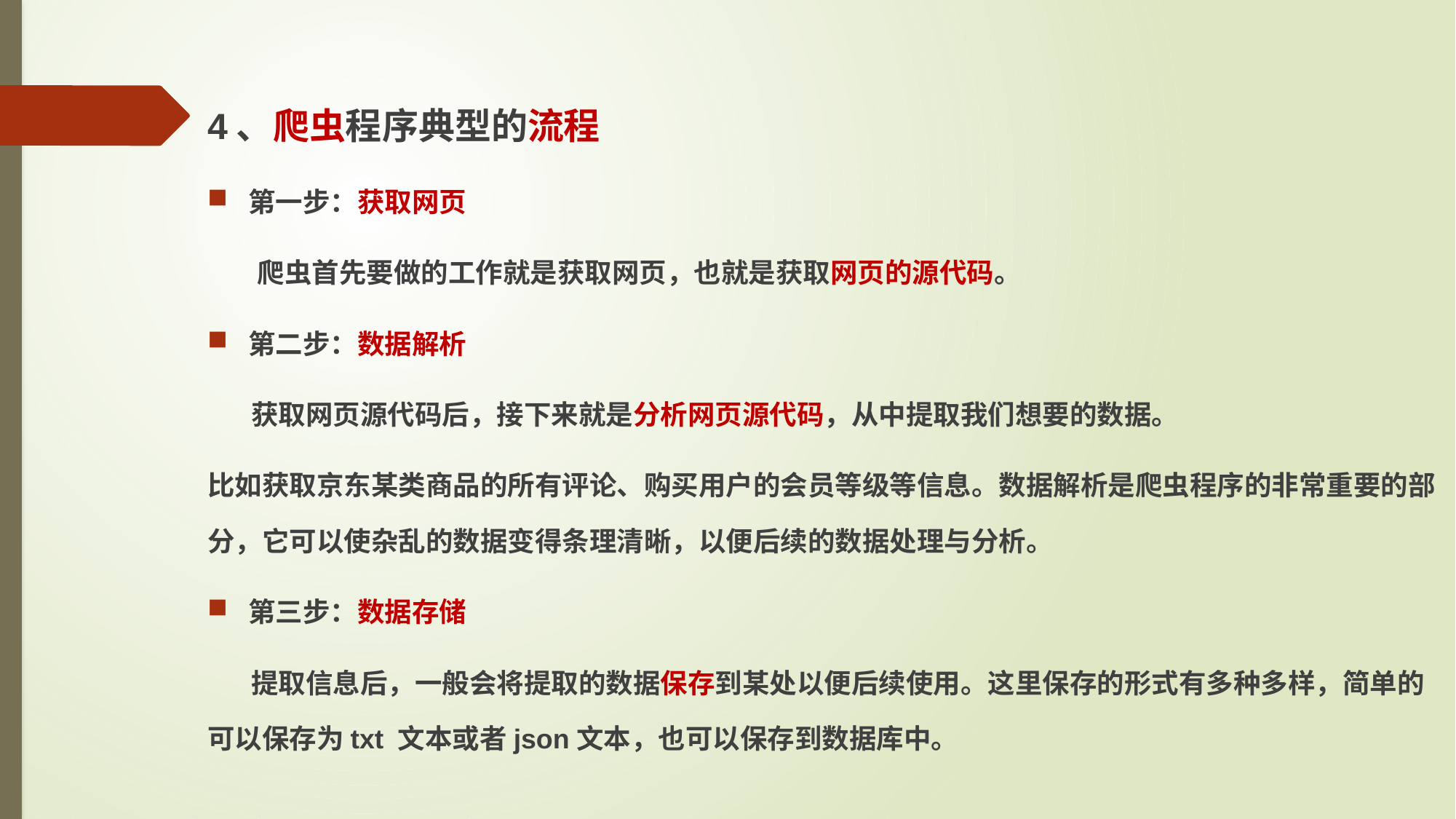

4、爬虫程序典型的流程
第一步：获取网页
       爬虫首先要做的工作就是获取网页，也就是获取网页的源代码。
第二步：数据解析
      获取网页源代码后，接下来就是分析网页源代码，从中提取我们想要的数据。
比如获取京东某类商品的所有评论、购买用户的会员等级等信息。数据解析是爬虫程序的非常重要的部分，它可以使杂乱的数据变得条理清晰，以便后续的数据处理与分析。
第三步：数据存储
      提取信息后，一般会将提取的数据保存到某处以便后续使用。这里保存的形式有多种多样，简单的可以保存为txt 文本或者json文本，也可以保存到数据库中。